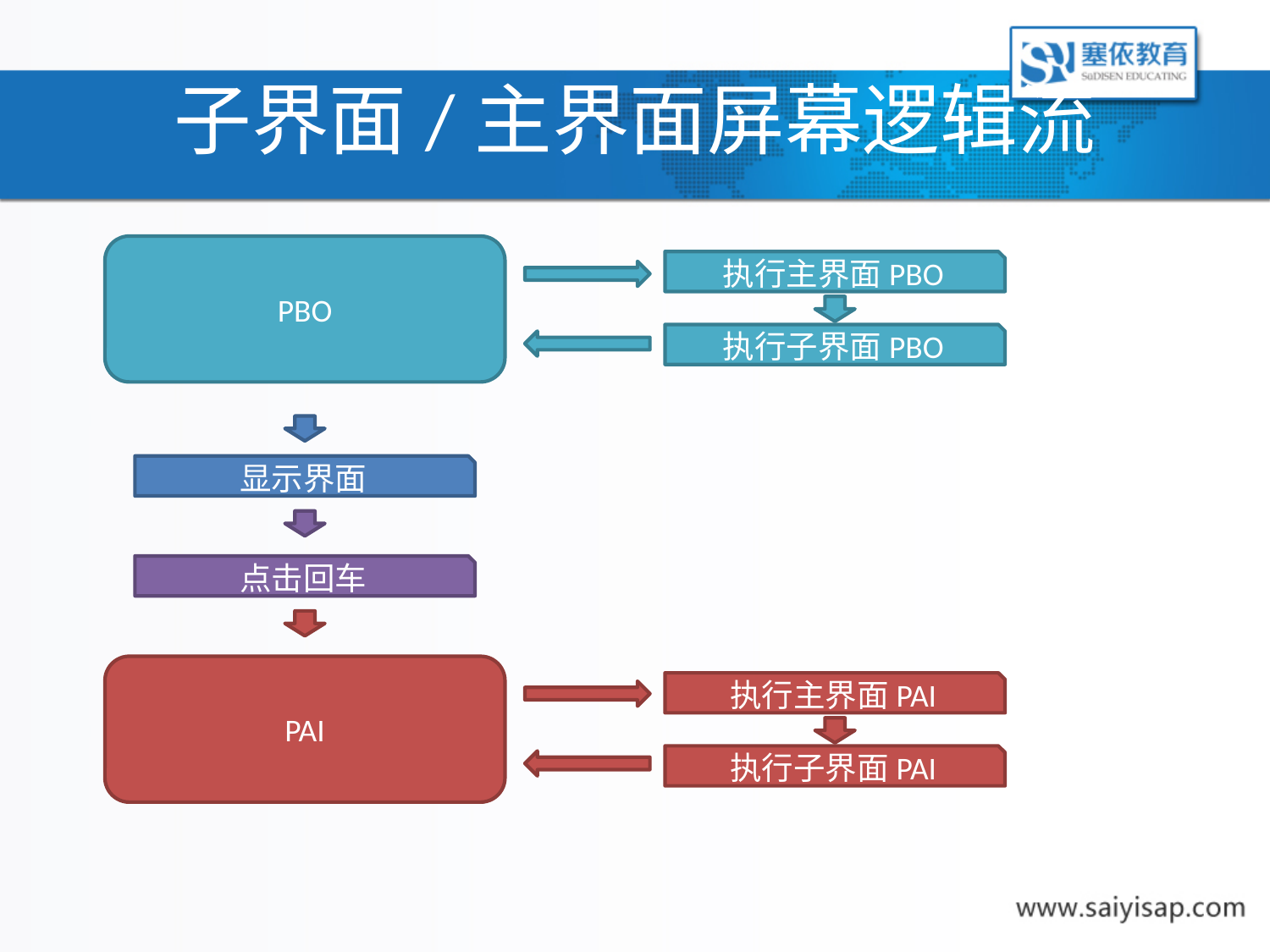

# 子界面/主界面屏幕逻辑流

PBO
执行主界面PBO

执行子界面PBO

显示界面

点击回车

PAI
执行主界面PAI

执行子界面PAI